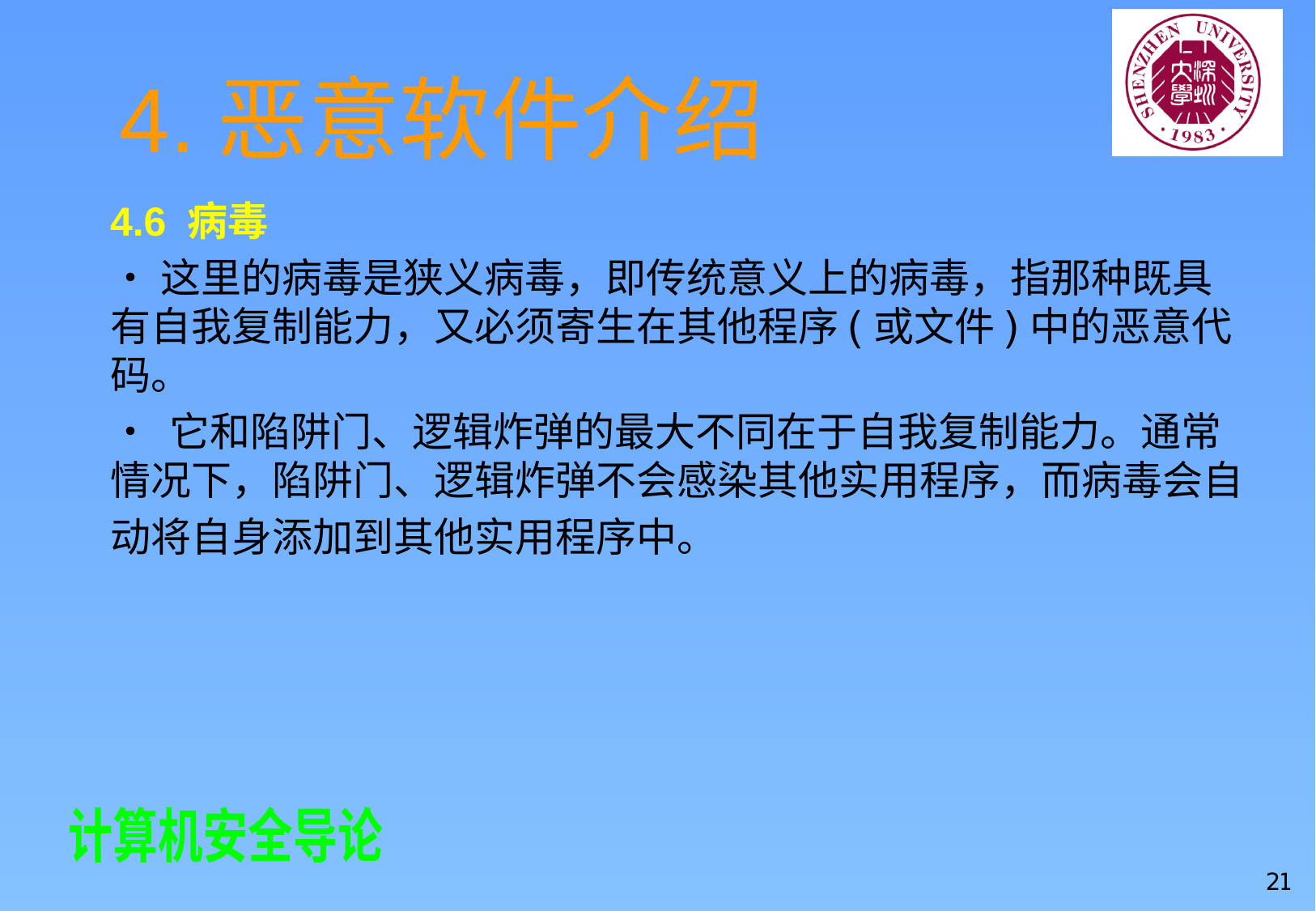

# 4.恶意软件介绍
4.6 病毒
•这里的病毒是狭义病毒，即传统意义上的病毒，指那种既具有自我复制能力，又必须寄生在其他程序(或文件)中的恶意代码。
• 它和陷阱门、逻辑炸弹的最大不同在于自我复制能力。通常情况下，陷阱门、逻辑炸弹不会感染其他实用程序，而病毒会自
动将自身添加到其他实用程序中。
21